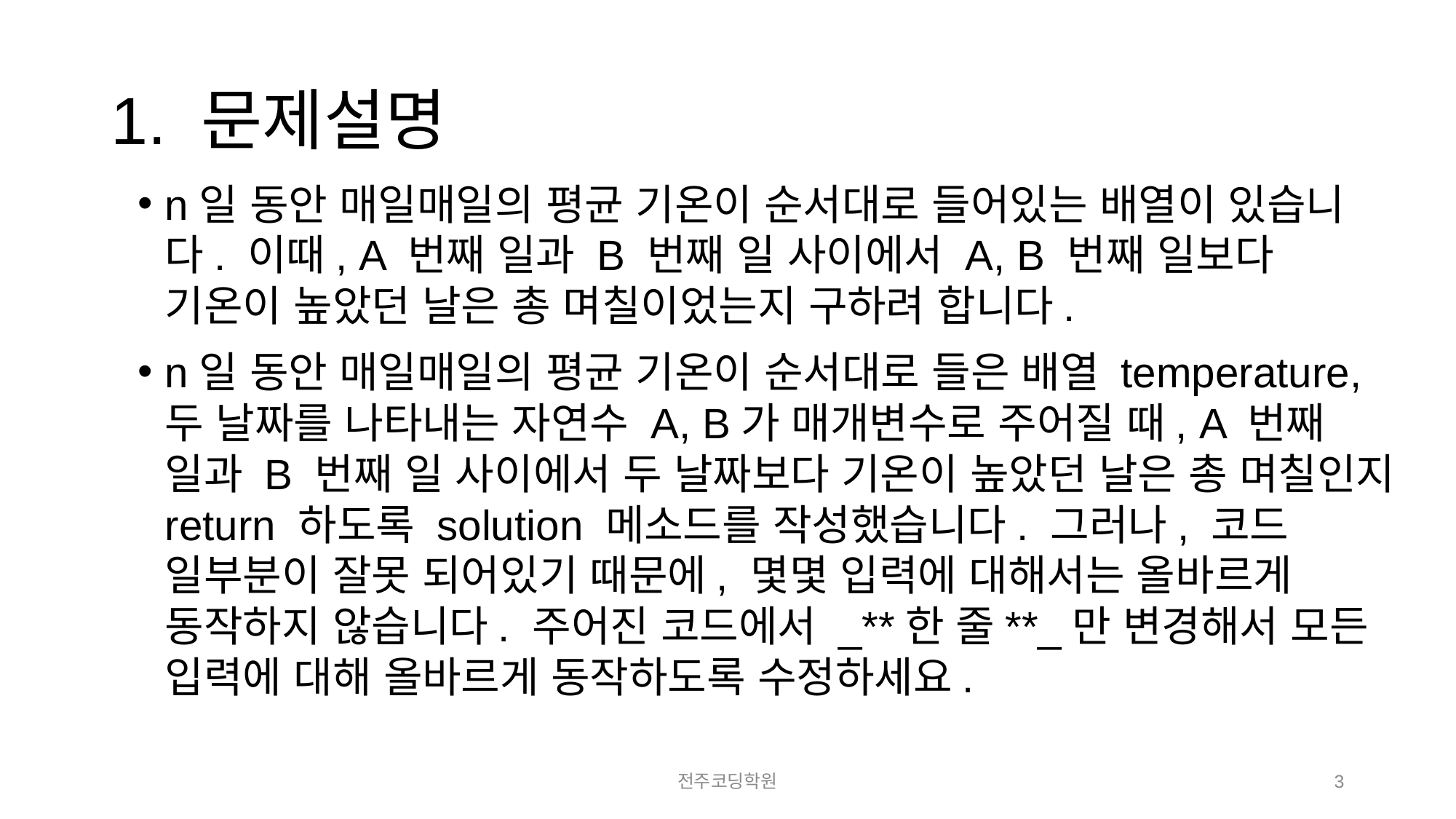

# 1. 문제설명
n일 동안 매일매일의 평균 기온이 순서대로 들어있는 배열이 있습니다. 이때, A 번째 일과 B 번째 일 사이에서 A, B 번째 일보다 기온이 높았던 날은 총 며칠이었는지 구하려 합니다.
n일 동안 매일매일의 평균 기온이 순서대로 들은 배열 temperature, 두 날짜를 나타내는 자연수 A, B가 매개변수로 주어질 때, A 번째 일과 B 번째 일 사이에서 두 날짜보다 기온이 높았던 날은 총 며칠인지 return 하도록 solution 메소드를 작성했습니다. 그러나, 코드 일부분이 잘못 되어있기 때문에, 몇몇 입력에 대해서는 올바르게 동작하지 않습니다. 주어진 코드에서 _**한 줄**_만 변경해서 모든 입력에 대해 올바르게 동작하도록 수정하세요.
전주코딩학원
3